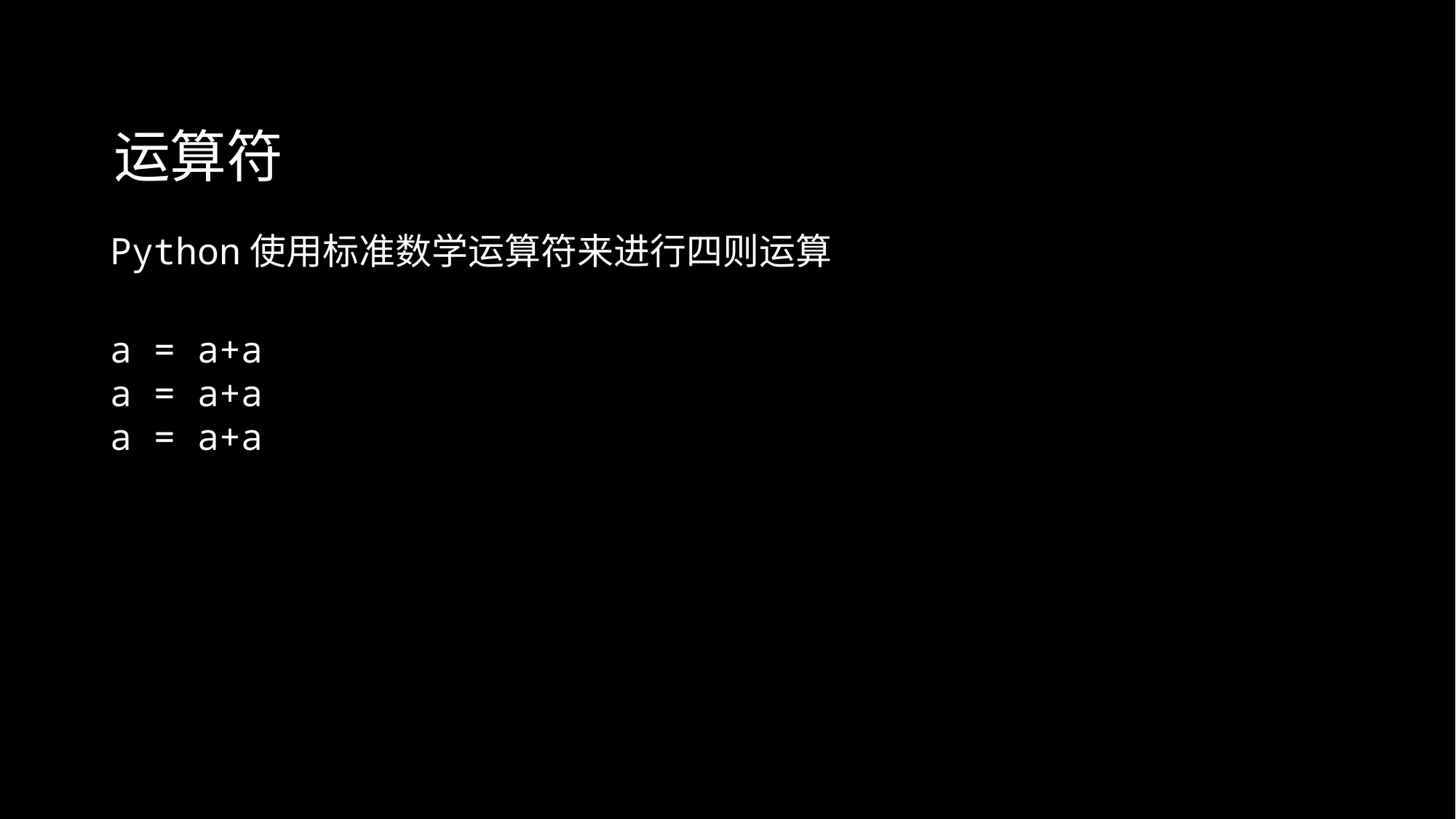

运算符
Python使用标准数学运算符来进行四则运算
a = a+a
a = a+a
a = a+a